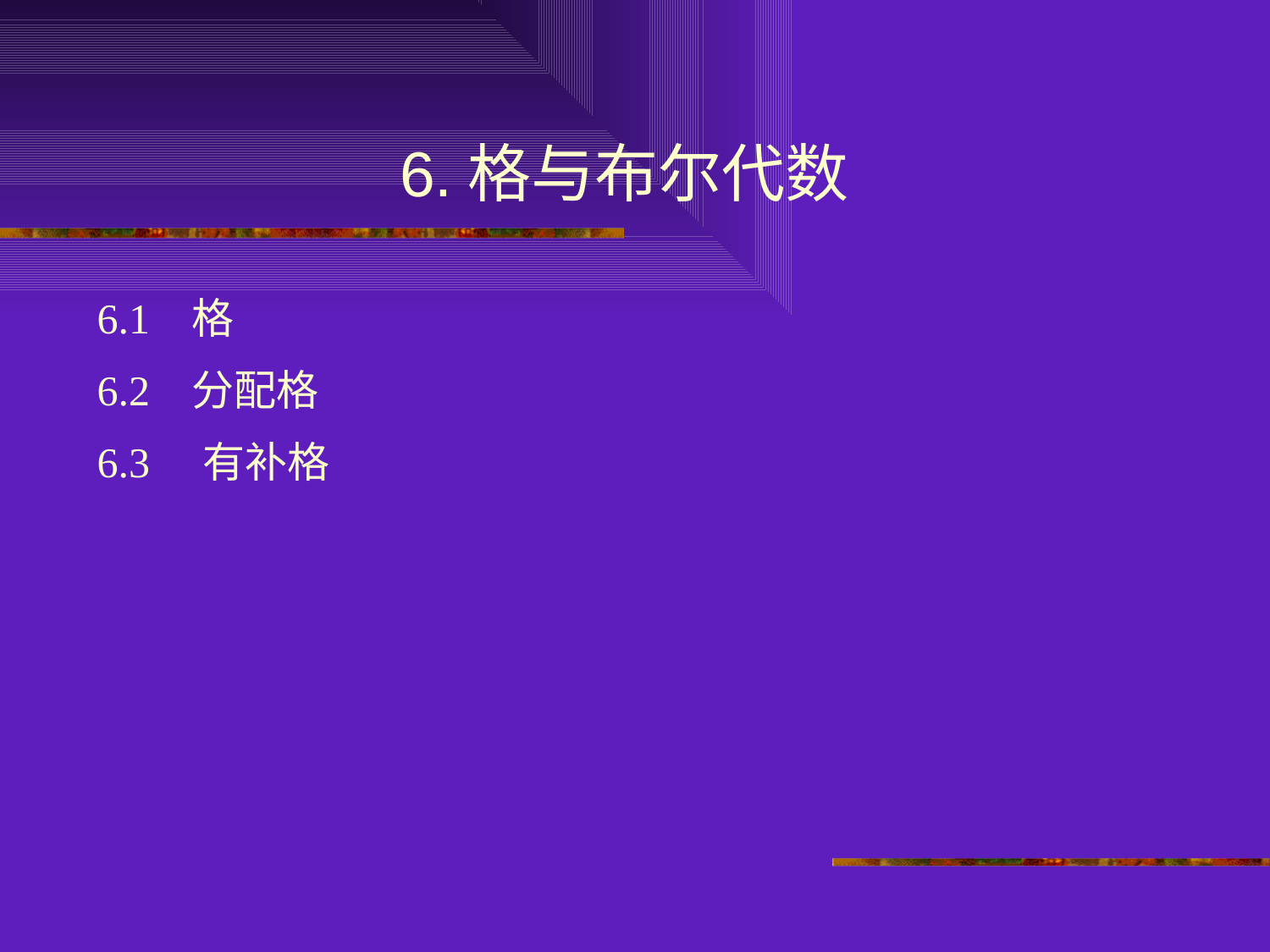

6.格与布尔代数
6.1   格
6.2   分配格
6.3    有补格